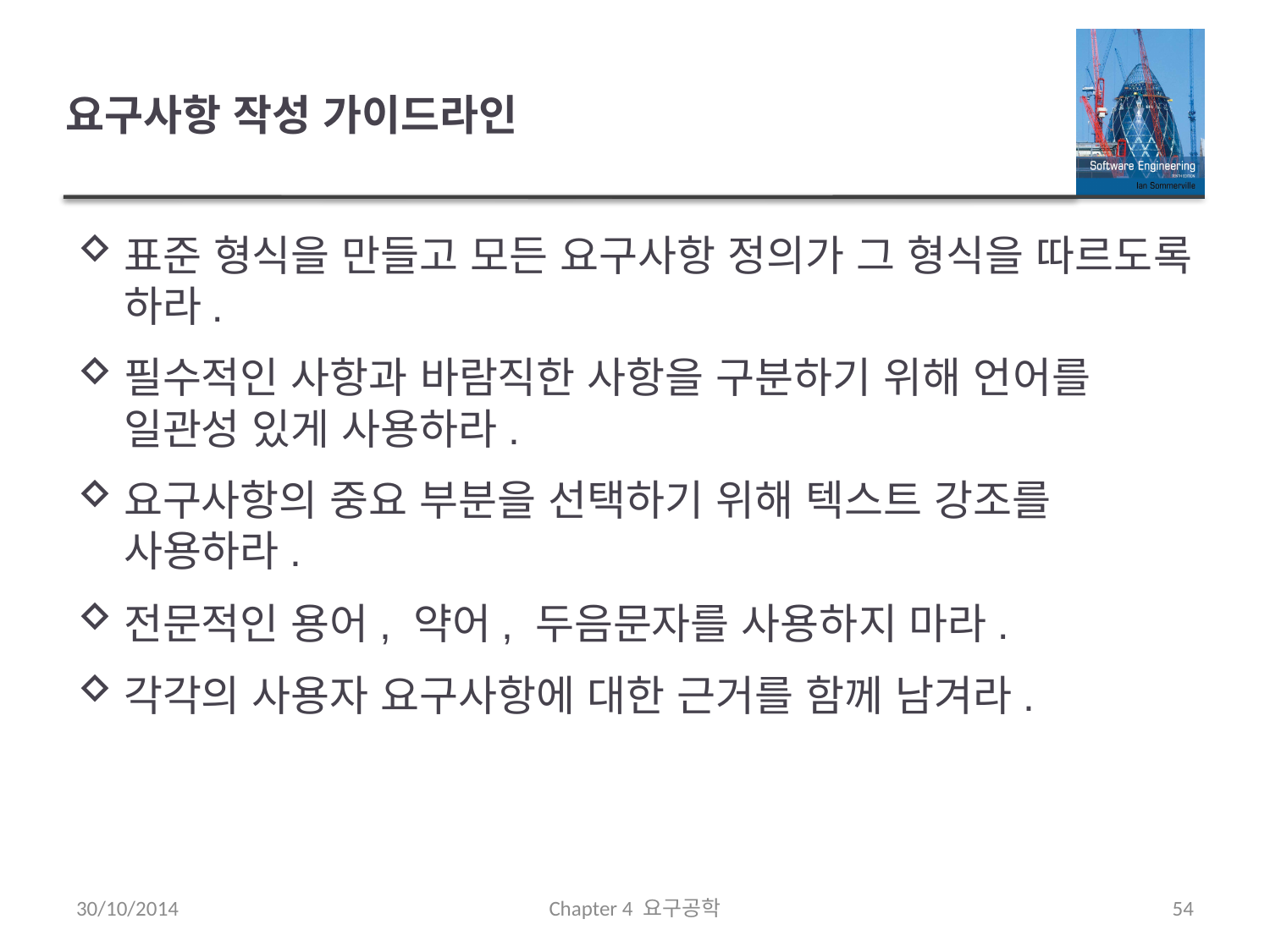

# 요구사항 작성 가이드라인
표준 형식을 만들고 모든 요구사항 정의가 그 형식을 따르도록 하라.
필수적인 사항과 바람직한 사항을 구분하기 위해 언어를 일관성 있게 사용하라.
요구사항의 중요 부분을 선택하기 위해 텍스트 강조를 사용하라.
전문적인 용어, 약어, 두음문자를 사용하지 마라.
각각의 사용자 요구사항에 대한 근거를 함께 남겨라.
30/10/2014
Chapter 4 요구공학
54